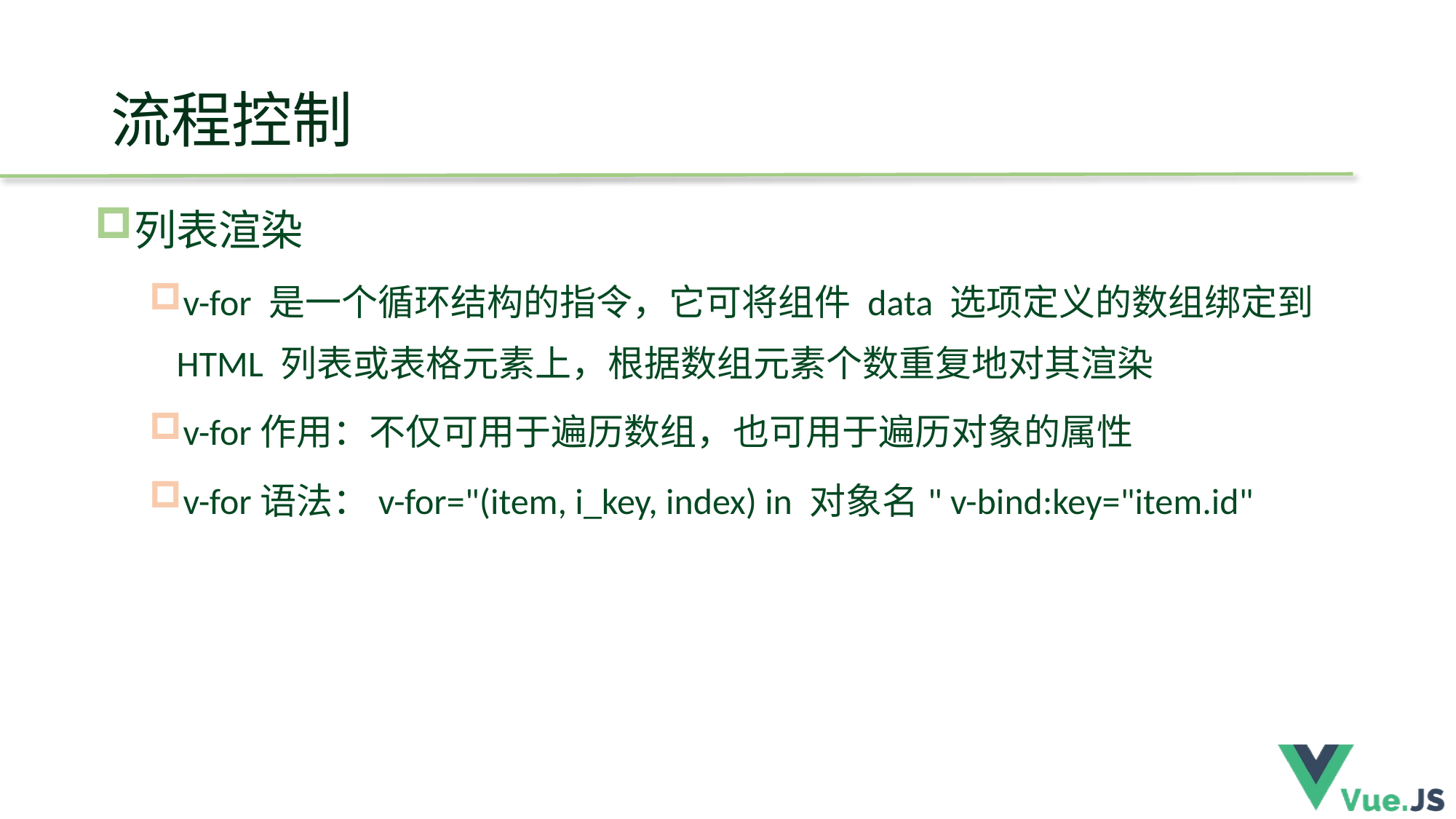

# 流程控制
列表渲染
v-for 是一个循环结构的指令，它可将组件 data 选项定义的数组绑定到 HTML 列表或表格元素上，根据数组元素个数重复地对其渲染
v-for作用：不仅可用于遍历数组，也可用于遍历对象的属性
v-for语法：v-for="(item, i_key, index) in 对象名" v-bind:key="item.id"